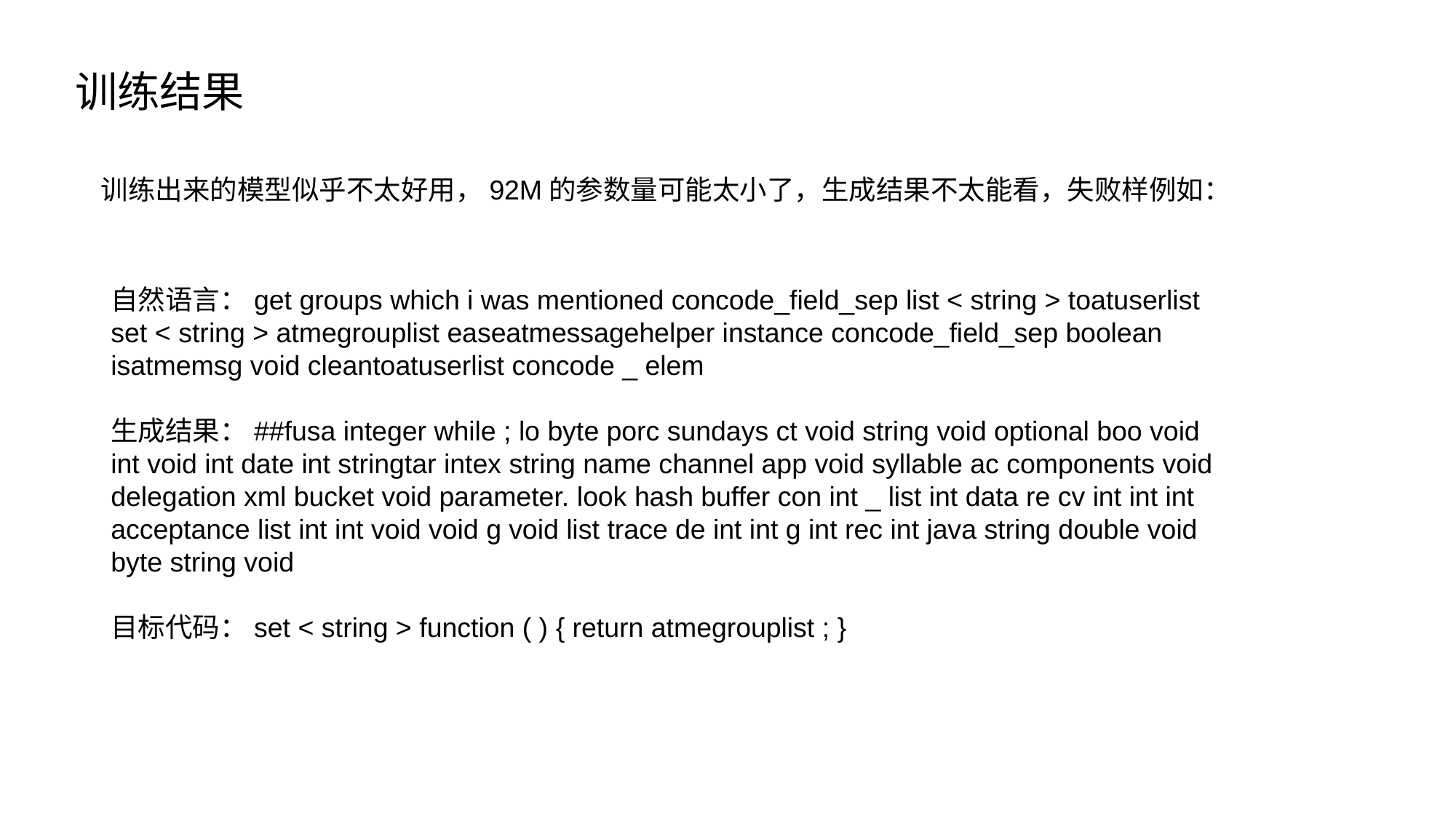

训练结果
训练出来的模型似乎不太好用，92M的参数量可能太小了，生成结果不太能看，失败样例如：
自然语言：get groups which i was mentioned concode_field_sep list < string > toatuserlist set < string > atmegrouplist easeatmessagehelper instance concode_field_sep boolean isatmemsg void cleantoatuserlist concode _ elem

生成结果：##fusa integer while ; lo byte porc sundays ct void string void optional boo void int void int date int stringtar intex string name channel app void syllable ac components void delegation xml bucket void parameter. look hash buffer con int _ list int data re cv int int int acceptance list int int void void g void list trace de int int g int rec int java string double void byte string void

目标代码：set < string > function ( ) { return atmegrouplist ; }